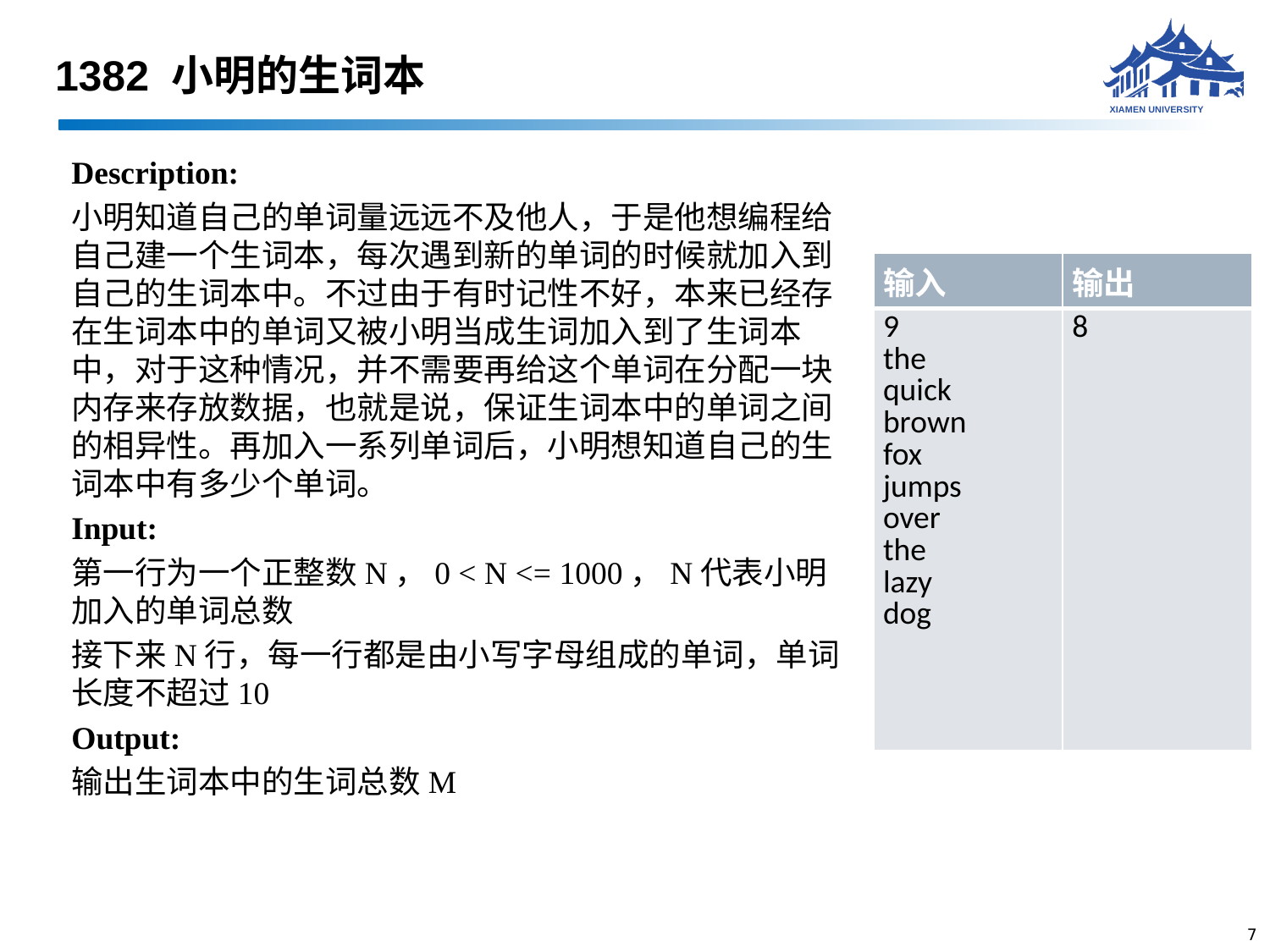

# 1382 小明的生词本
Description:
小明知道自己的单词量远远不及他人，于是他想编程给自己建一个生词本，每次遇到新的单词的时候就加入到自己的生词本中。不过由于有时记性不好，本来已经存在生词本中的单词又被小明当成生词加入到了生词本中，对于这种情况，并不需要再给这个单词在分配一块内存来存放数据，也就是说，保证生词本中的单词之间的相异性。再加入一系列单词后，小明想知道自己的生词本中有多少个单词。
Input:
第一行为一个正整数N，0 < N <= 1000，N代表小明加入的单词总数
接下来N行，每一行都是由小写字母组成的单词，单词长度不超过10
Output:
输出生词本中的生词总数M
| 输入 | 输出 |
| --- | --- |
| 9 the quick brown fox jumps over the lazy dog | 8 |
7